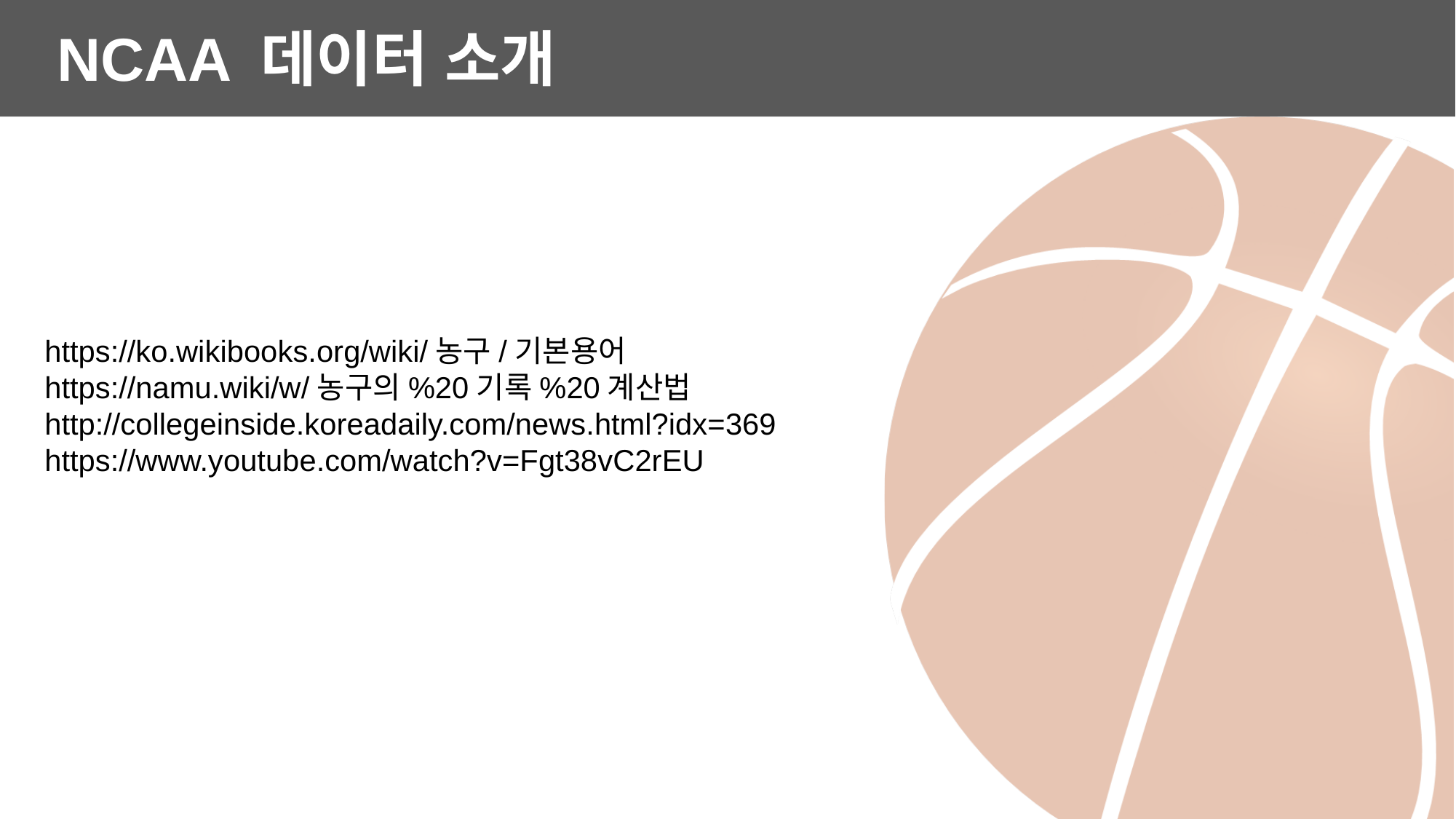

NCAA 데이터 소개
https://ko.wikibooks.org/wiki/농구/기본용어
https://namu.wiki/w/농구의%20기록%20계산법
http://collegeinside.koreadaily.com/news.html?idx=369
https://www.youtube.com/watch?v=Fgt38vC2rEU